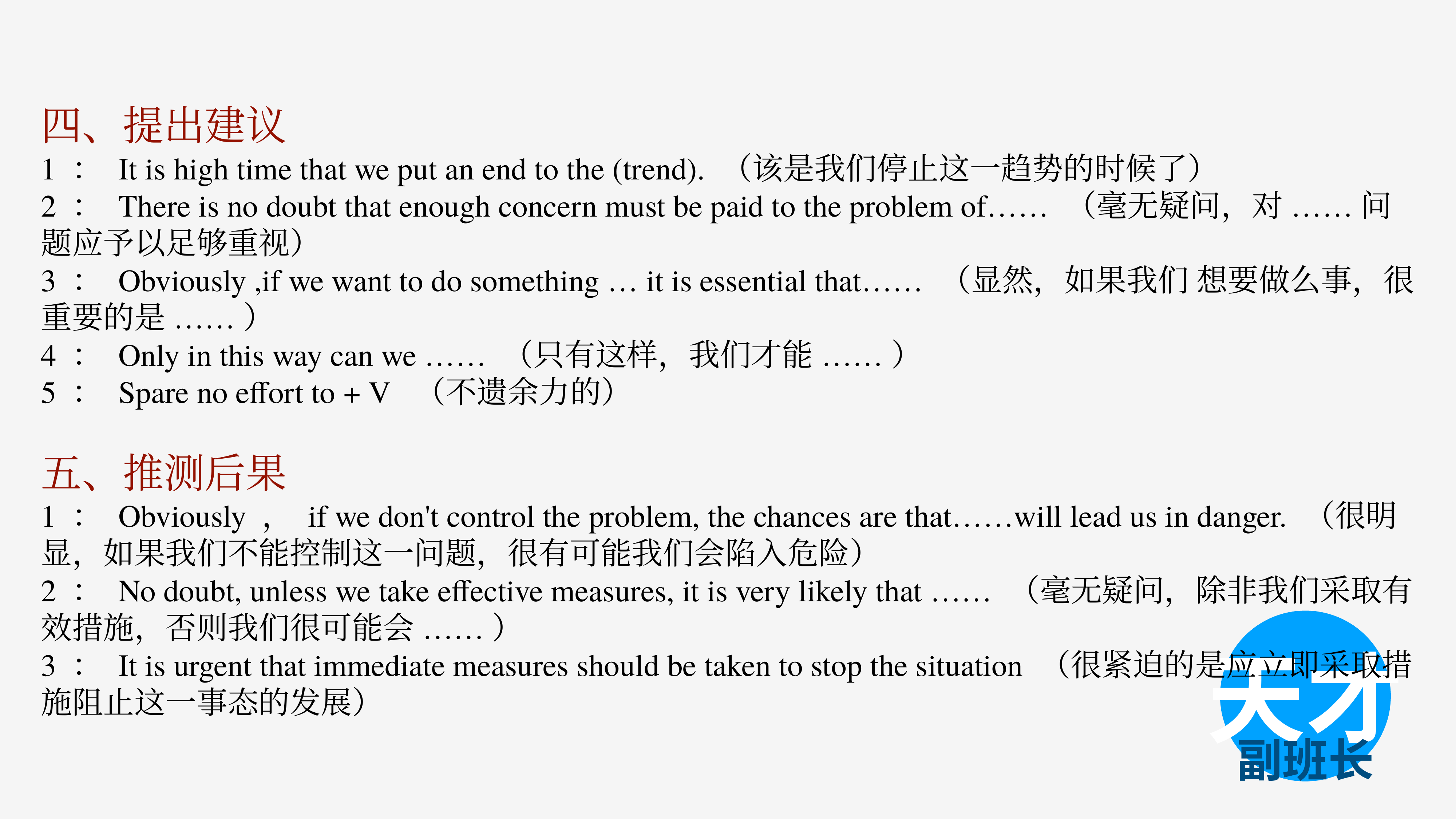

四、提出建议
1 ： It is high time that we put an end to the (trend). （该是我们停止这一趋势的时候了）
2 ： There is no doubt that enough concern must be paid to the problem of…… （毫无疑问，对 …… 问题应予以足够重视）
3 ： Obviously ,if we want to do something … it is essential that…… （显然，如果我们 想要做么事，很重要的是 …… ）
4 ： Only in this way can we …… （只有这样，我们才能 …… ）
5 ： Spare no effort to + V  （不遗余力的）

五、推测后果
1 ： Obviously ， if we don't control the problem, the chances are that……will lead us in danger. （很明显，如果我们不能控制这一问题，很有可能我们会陷入危险）
2 ： No doubt, unless we take effective measures, it is very likely that …… （毫无疑问，除非我们采取有效措施，否则我们很可能会 …… ）
3 ： It is urgent that immediate measures should be taken to stop the situation （很紧迫的是应立即采取措施阻止这一事态的发展）